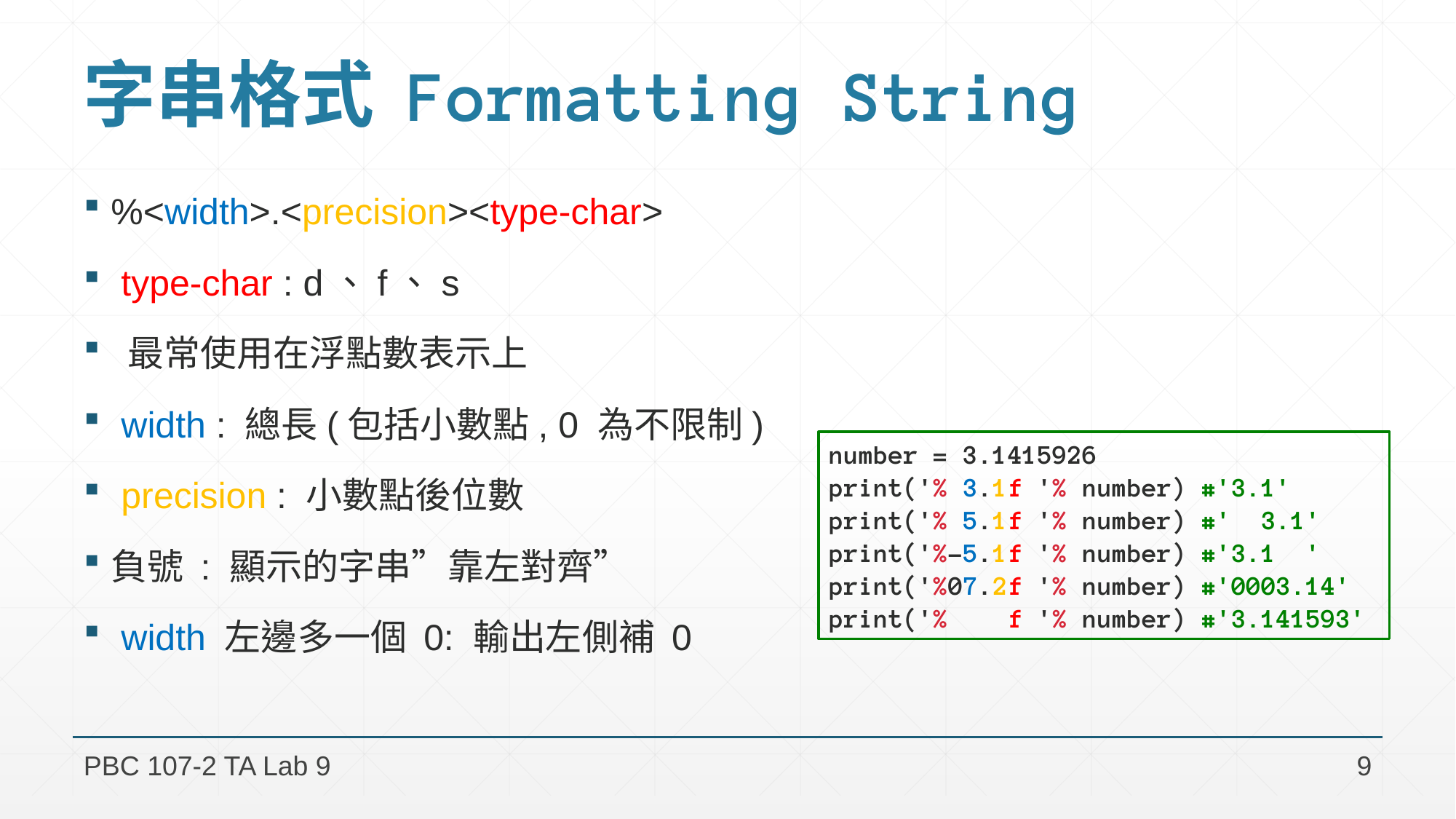

# 字串格式 Formatting String
%<width>.<precision><type-char>
 type-char : d、f、s
 最常使用在浮點數表示上
 width : 總長(包括小數點, 0 為不限制)
 precision : 小數點後位數
負號 : 顯示的字串”靠左對齊”
 width 左邊多一個 0: 輸出左側補 0

number = 3.1415926
print('% 3.1f '% number) #'3.1'
print('% 5.1f '% number) #'  3.1'
print('%-5.1f '% number) #'3.1  '
print('%07.2f '% number) #'0003.14'
print('%    f '% number) #'3.141593'
PBC 107-2 TA Lab 9
9